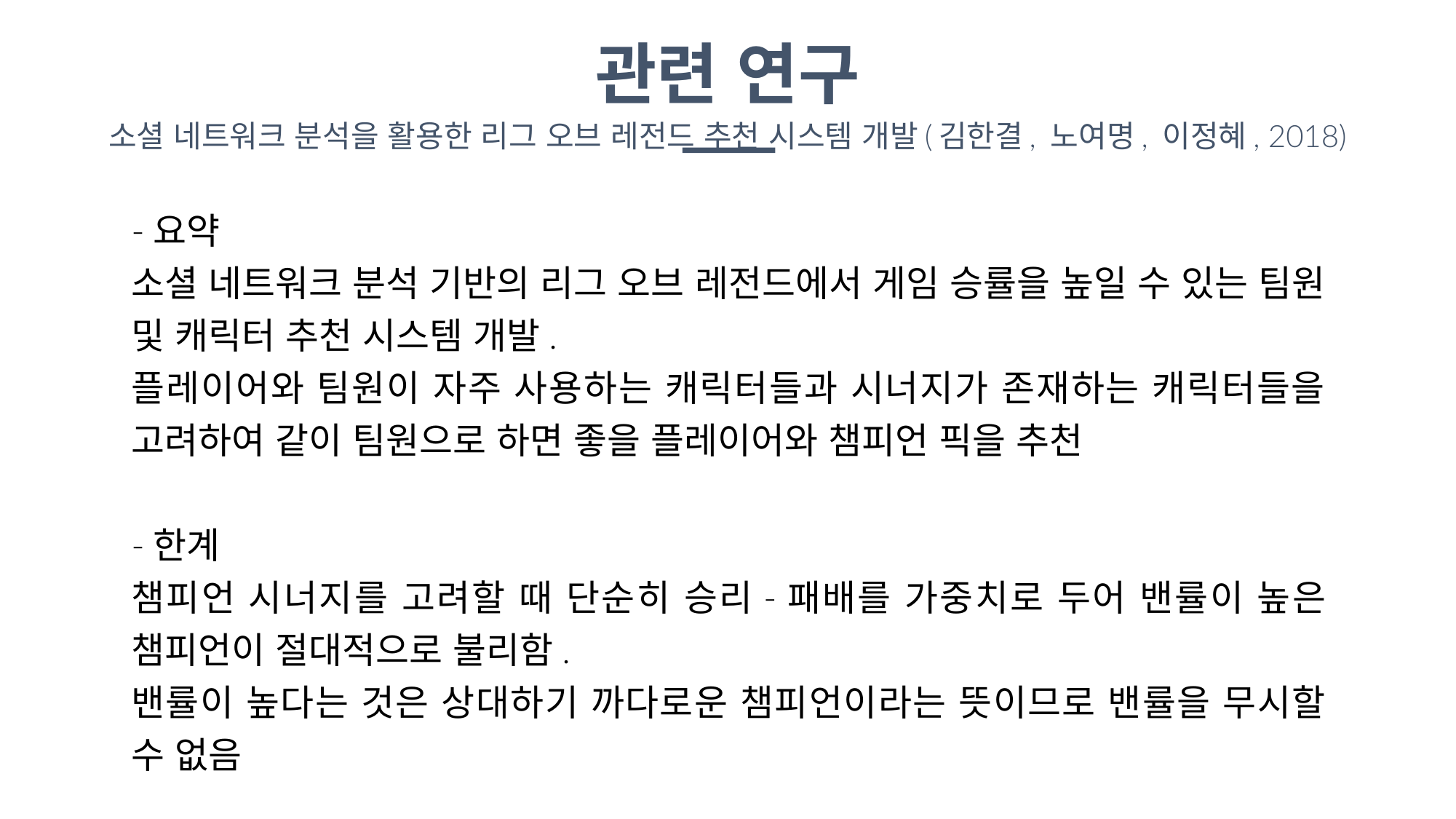

관련 연구

소셜 네트워크 분석을 활용한 리그 오브 레전드 추천 시스템 개발(김한결, 노여명, 이정혜, 2018)
-요약
소셜 네트워크 분석 기반의 리그 오브 레전드에서 게임 승률을 높일 수 있는 팀원 및 캐릭터 추천 시스템 개발.
플레이어와 팀원이 자주 사용하는 캐릭터들과 시너지가 존재하는 캐릭터들을 고려하여 같이 팀원으로 하면 좋을 플레이어와 챔피언 픽을 추천

-한계
챔피언 시너지를 고려할 때 단순히 승리-패배를 가중치로 두어 밴률이 높은 챔피언이 절대적으로 불리함.
밴률이 높다는 것은 상대하기 까다로운 챔피언이라는 뜻이므로 밴률을 무시할 수 없음